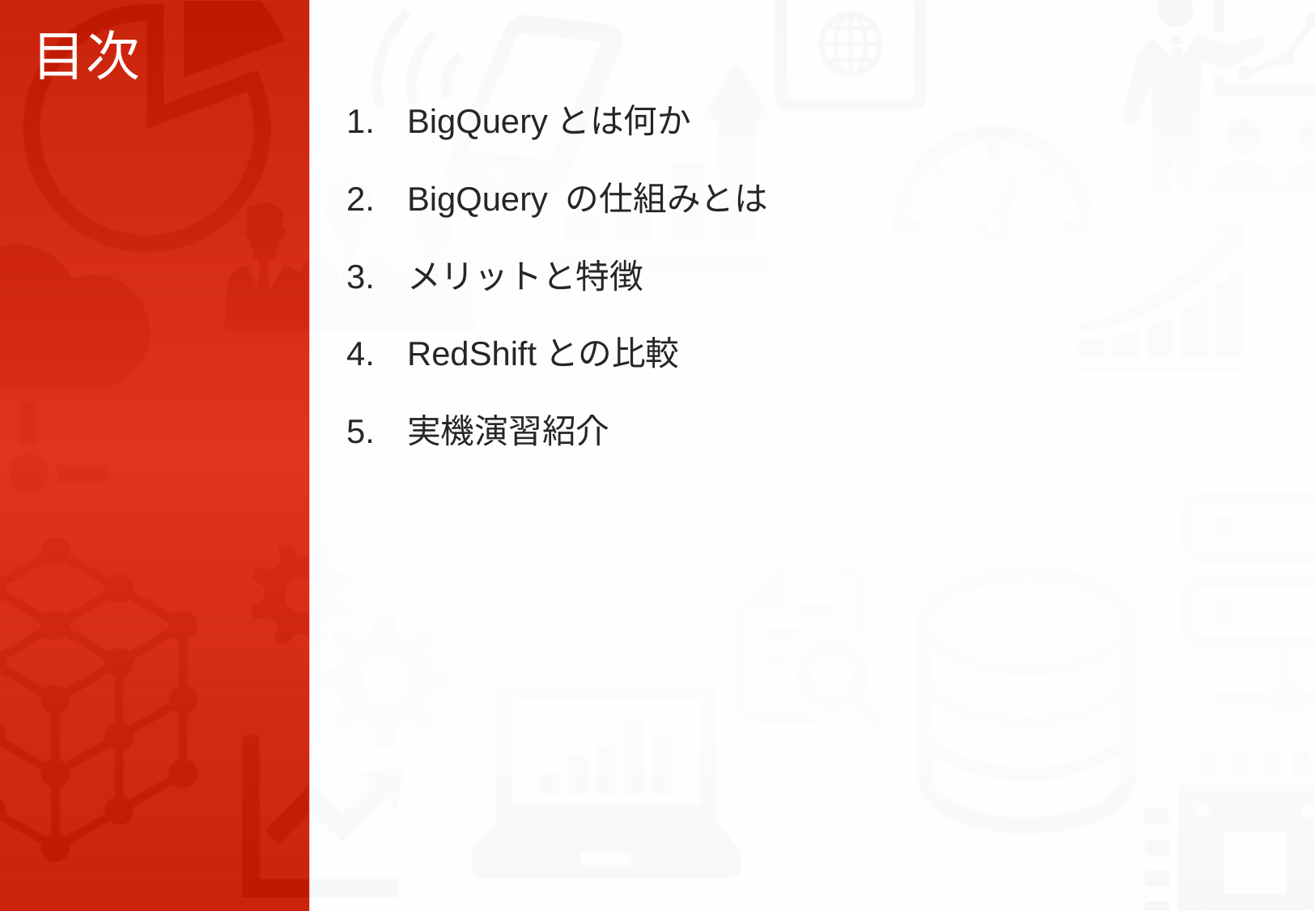

# 目次
BigQueryとは何か
BigQuery の仕組みとは
メリットと特徴
RedShiftとの比較
実機演習紹介